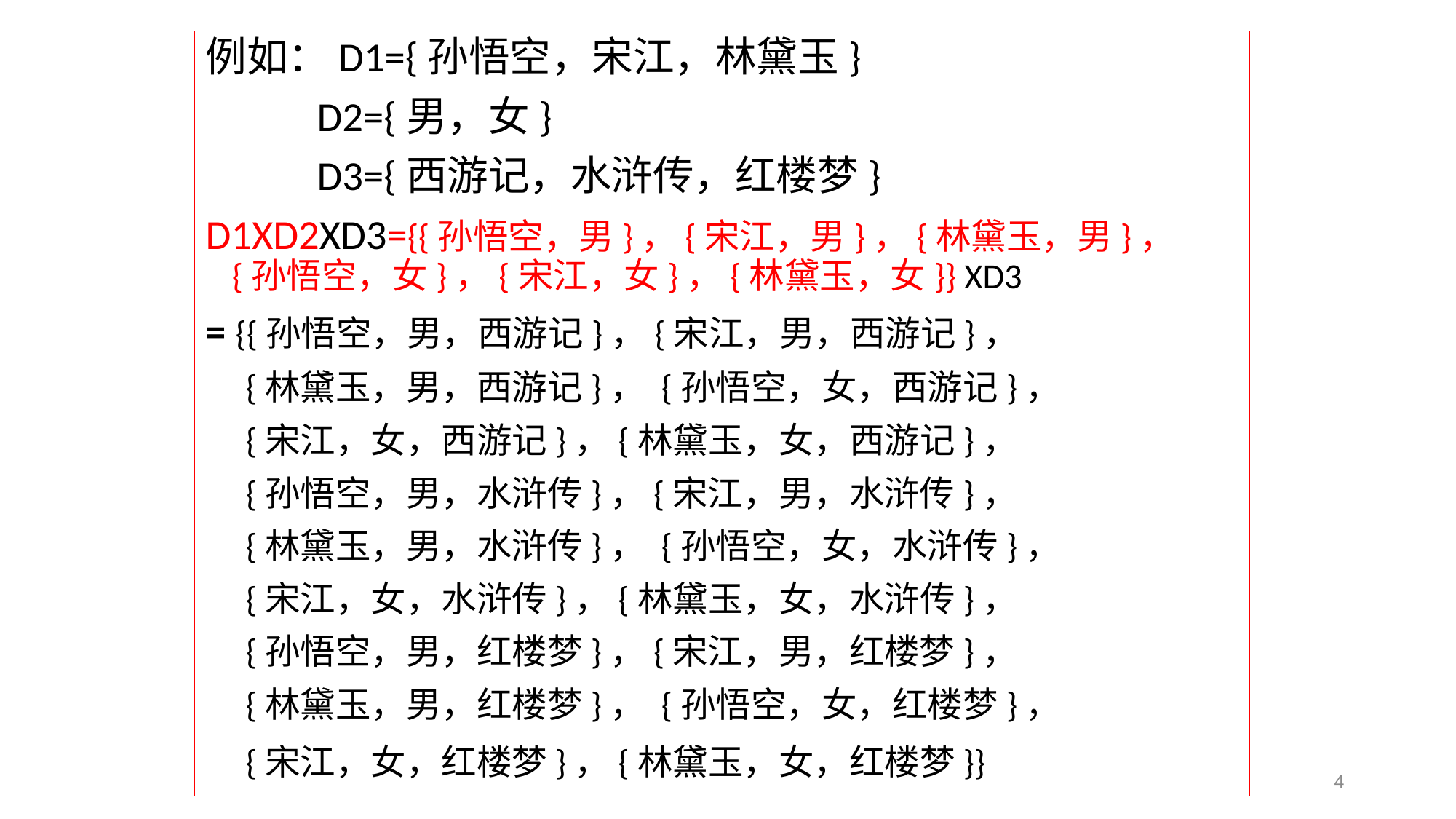

例如：D1={孙悟空，宋江，林黛玉}
            D2={男，女}
            D3={西游记，水浒传，红楼梦}
D1ХD2ХD3={{孙悟空，男}，{宋江，男}，{林黛玉，男}， {孙悟空，女}，{宋江，女}，{林黛玉，女}} ХD3
= {{孙悟空，男，西游记}，{宋江，男，西游记}，
     {林黛玉，男，西游记}， {孙悟空，女，西游记}，
     {宋江，女，西游记}，{林黛玉，女，西游记}，
     {孙悟空，男，水浒传}，{宋江，男，水浒传}，
     {林黛玉，男，水浒传}， {孙悟空，女，水浒传}，
     {宋江，女，水浒传}，{林黛玉，女，水浒传}，
     {孙悟空，男，红楼梦}，{宋江，男，红楼梦}，
     {林黛玉，男，红楼梦}， {孙悟空，女，红楼梦}，
     {宋江，女，红楼梦}，{林黛玉，女，红楼梦}}
4